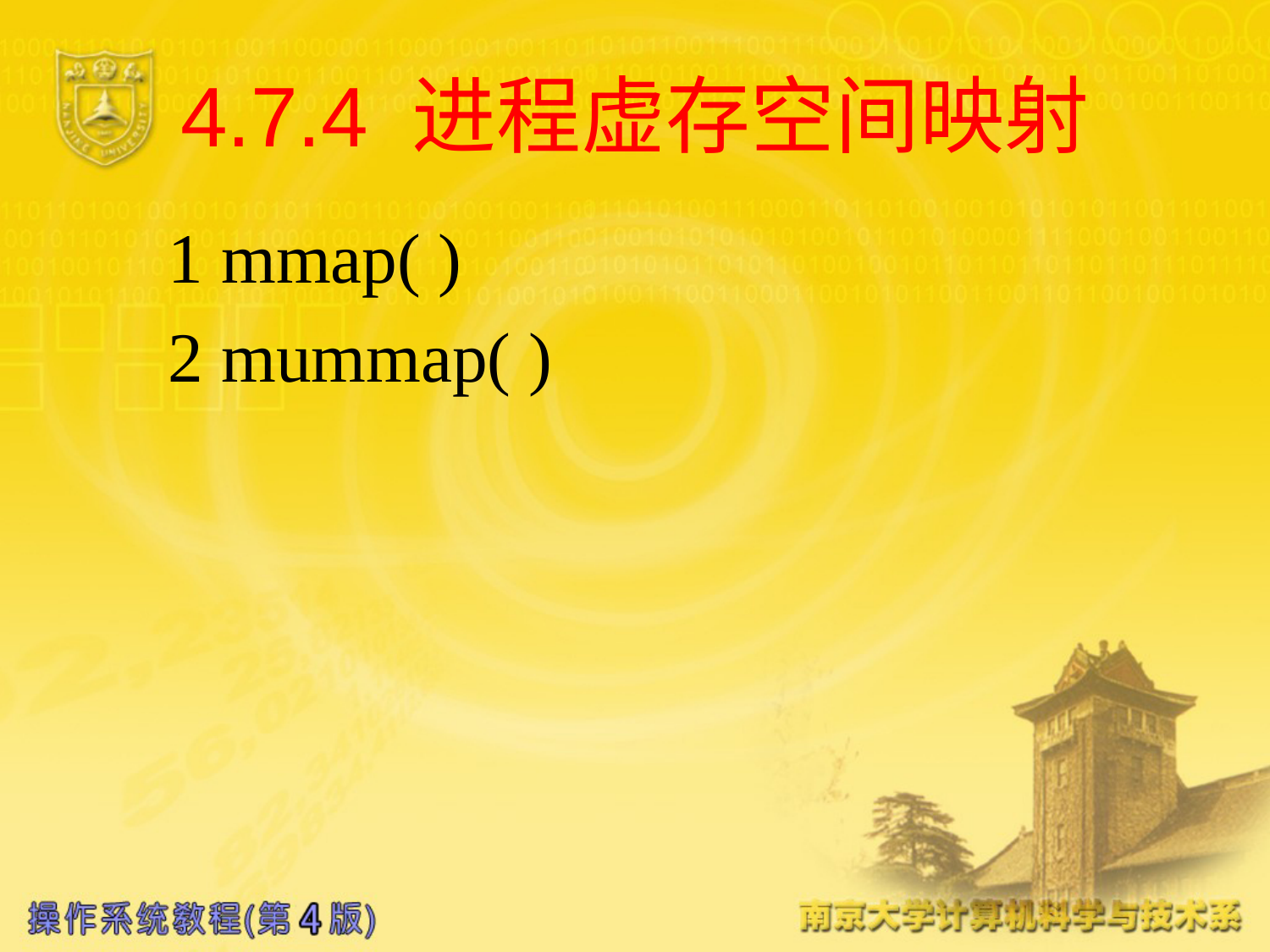

# 4.7.4 进程虚存空间映射
1 mmap( )
2 mummap( )